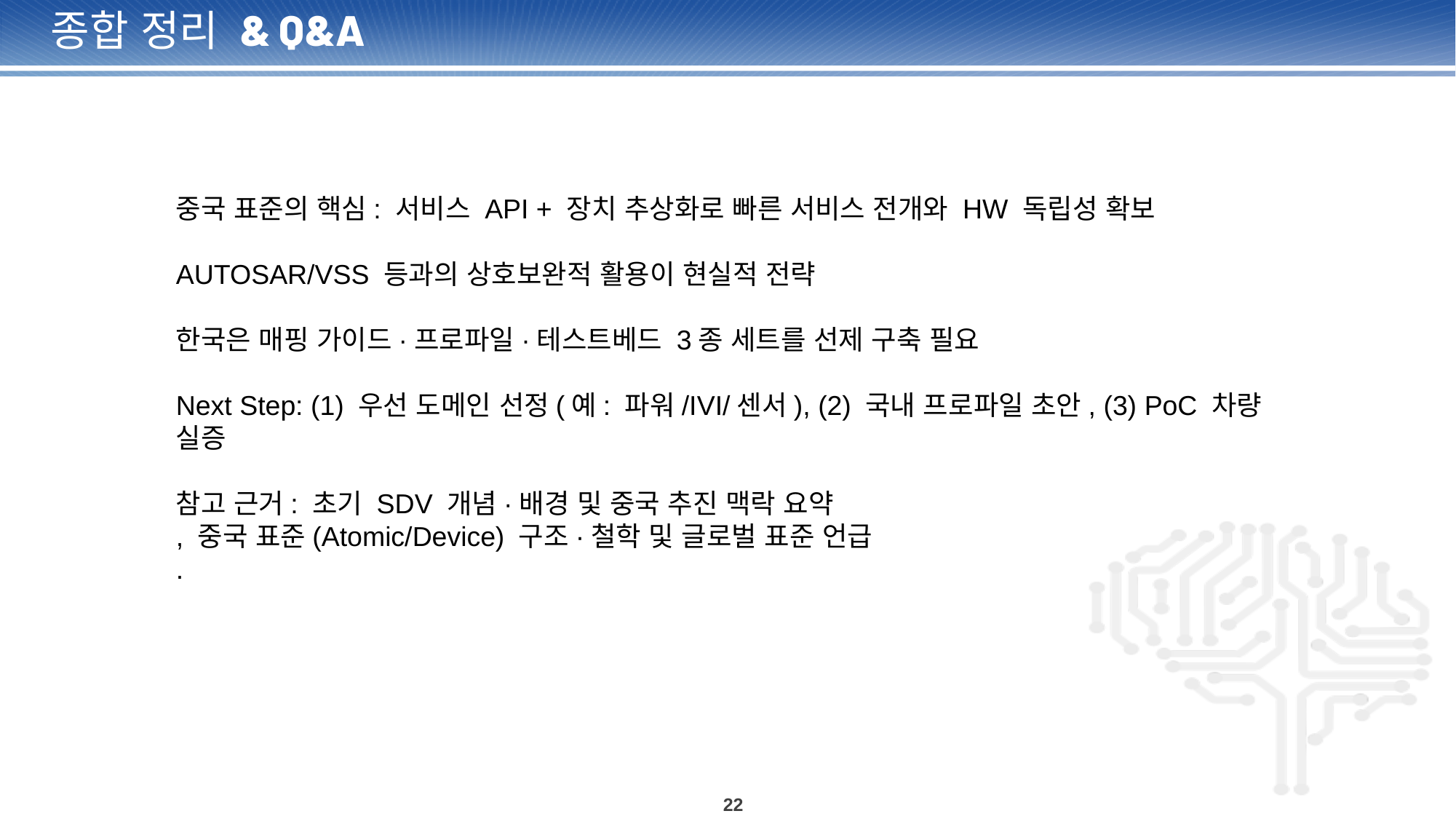

# 종합 정리 & Q&A
중국 표준의 핵심: 서비스 API + 장치 추상화로 빠른 서비스 전개와 HW 독립성 확보

AUTOSAR/VSS 등과의 상호보완적 활용이 현실적 전략

한국은 매핑 가이드·프로파일·테스트베드 3종 세트를 선제 구축 필요

Next Step: (1) 우선 도메인 선정(예: 파워/IVI/센서), (2) 국내 프로파일 초안, (3) PoC 차량 실증

참고 근거: 초기 SDV 개념·배경 및 중국 추진 맥락 요약
, 중국 표준(Atomic/Device) 구조·철학 및 글로벌 표준 언급
.